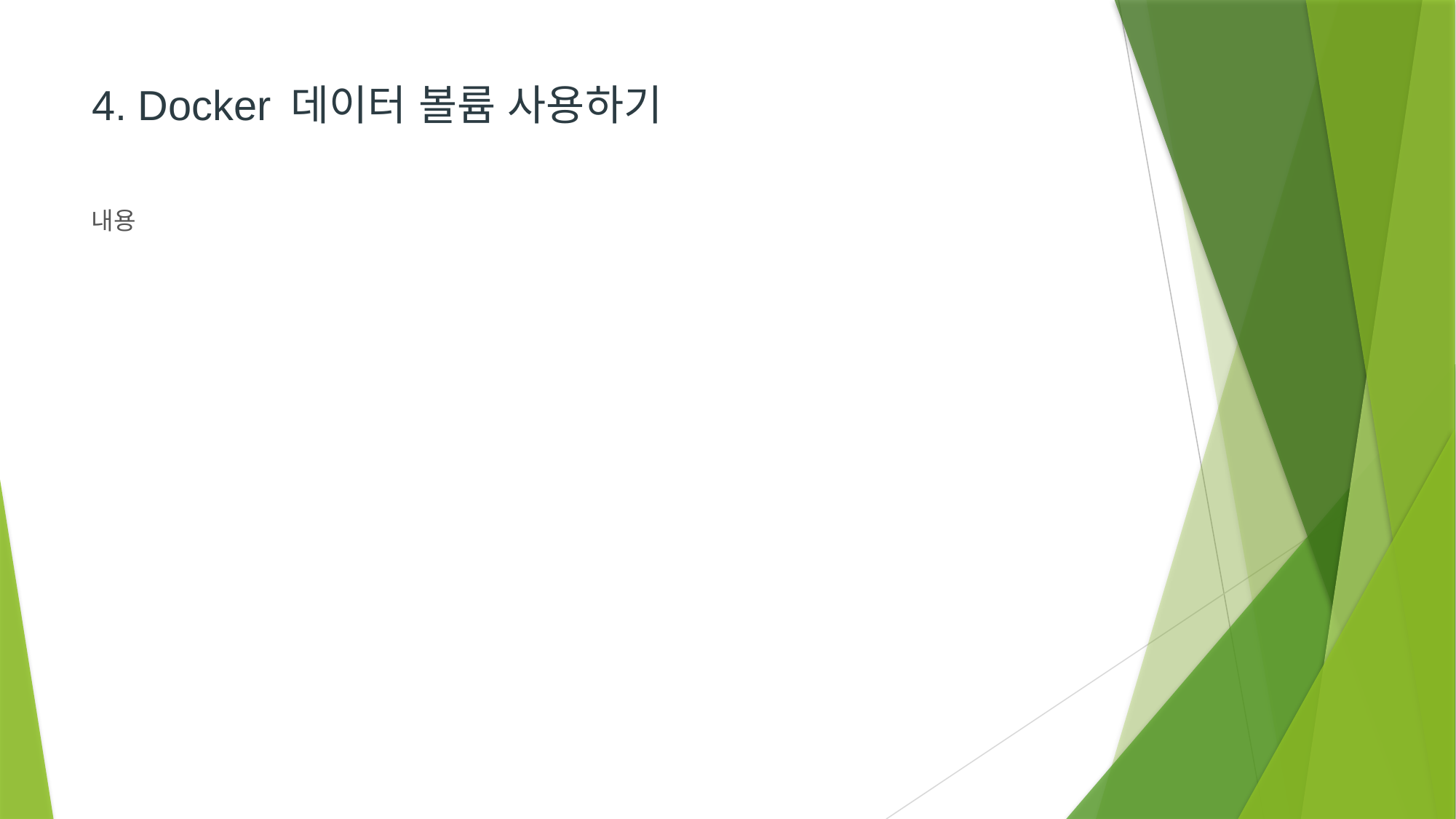

# 4. Docker 데이터 볼륨 사용하기
내용